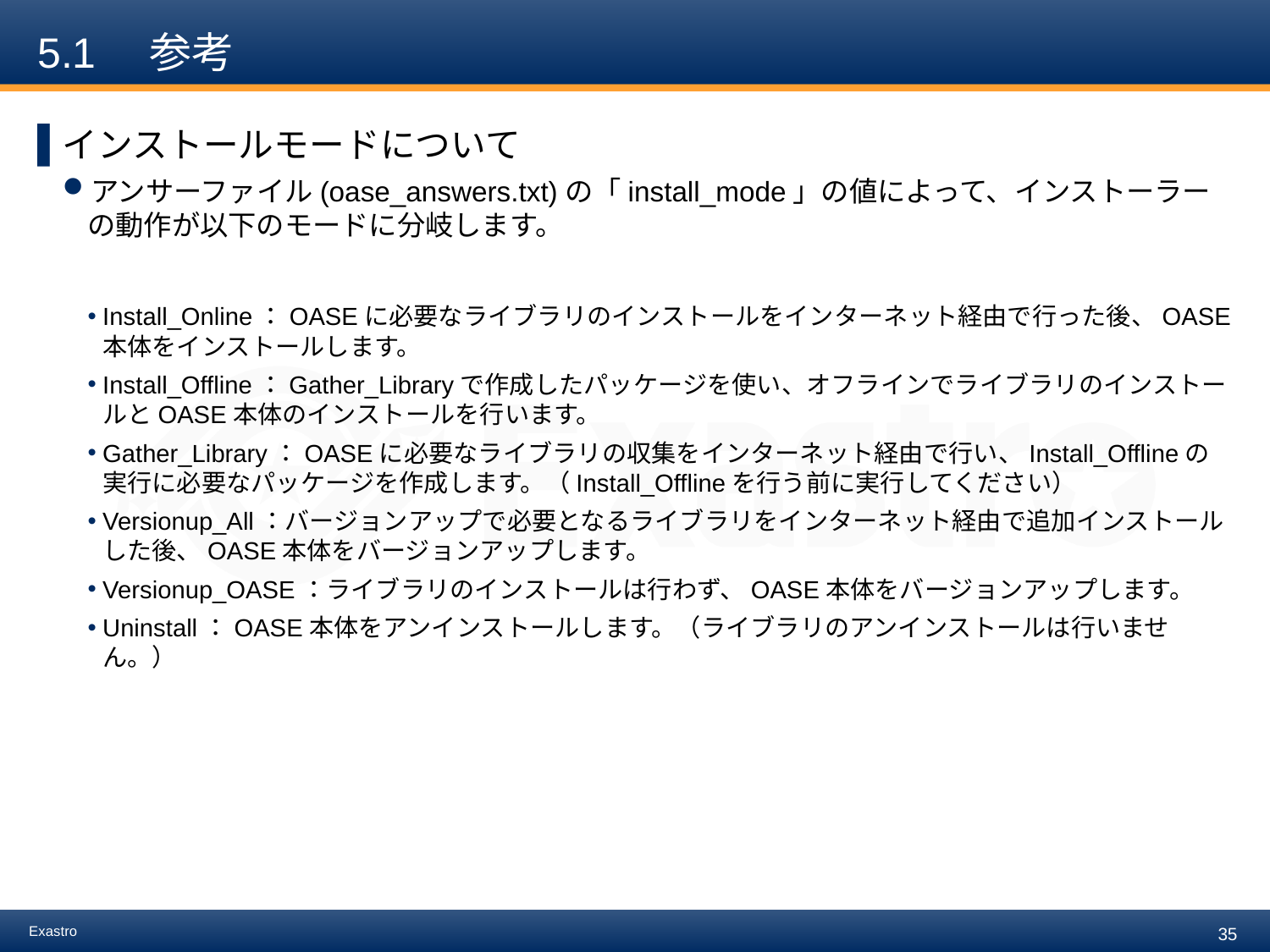

# 5.1　参考
インストールモードについて
アンサーファイル(oase_answers.txt)の「install_mode」の値によって、インストーラーの動作が以下のモードに分岐します。

Install_Online：OASEに必要なライブラリのインストールをインターネット経由で行った後、OASE本体をインストールします。
Install_Offline：Gather_Libraryで作成したパッケージを使い、オフラインでライブラリのインストールとOASE本体のインストールを行います。
Gather_Library：OASEに必要なライブラリの収集をインターネット経由で行い、Install_Offlineの実行に必要なパッケージを作成します。（Install_Offlineを行う前に実行してください）
Versionup_All：バージョンアップで必要となるライブラリをインターネット経由で追加インストールした後、OASE本体をバージョンアップします。
Versionup_OASE：ライブラリのインストールは行わず、OASE本体をバージョンアップします。
Uninstall：OASE本体をアンインストールします。（ライブラリのアンインストールは行いません。）